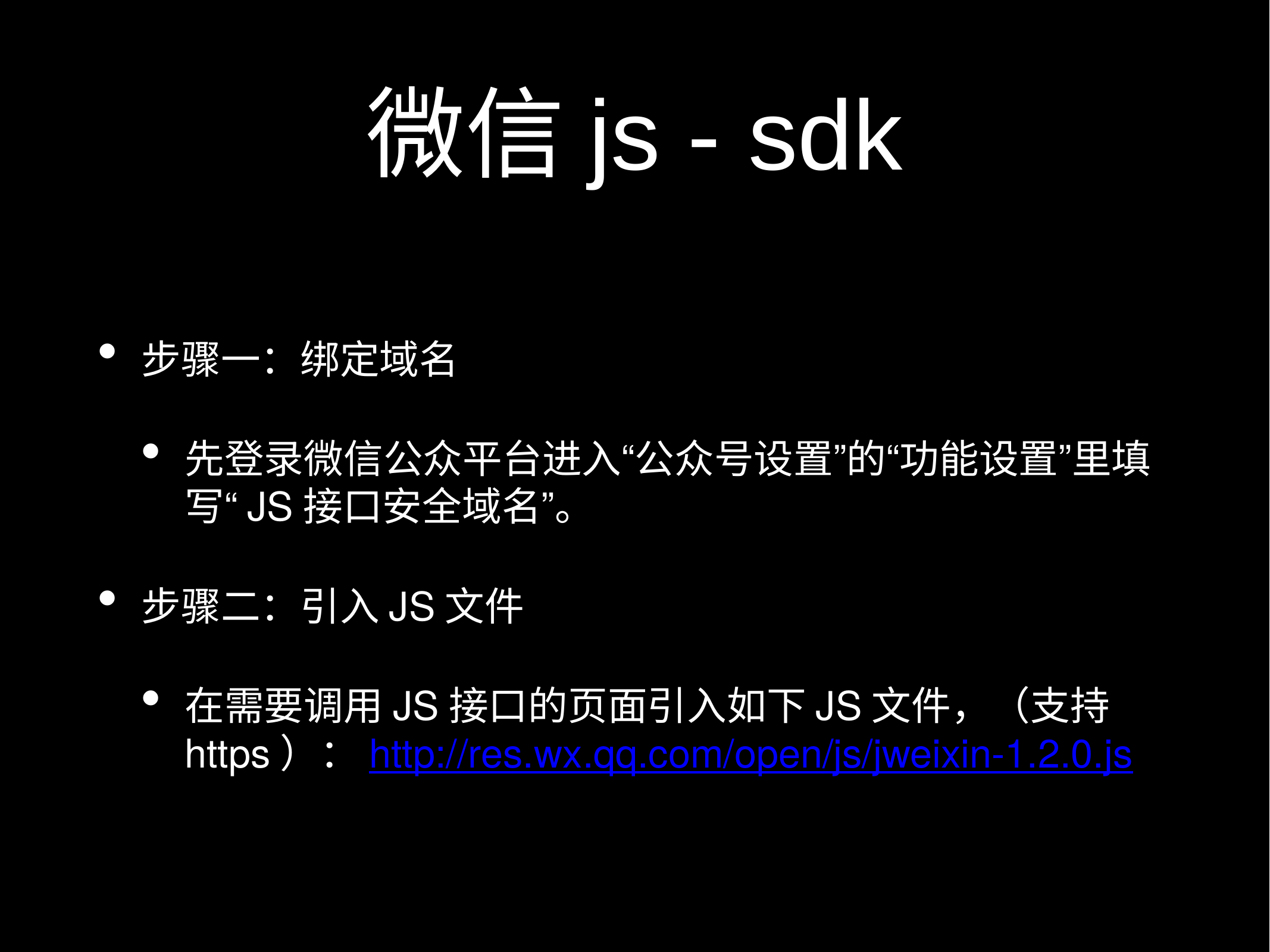

# 微信js - sdk
步骤一：绑定域名
先登录微信公众平台进入“公众号设置”的“功能设置”里填写“JS接口安全域名”。
步骤二：引入JS文件
在需要调用JS接口的页面引入如下JS文件，（支持https）：http://res.wx.qq.com/open/js/jweixin-1.2.0.js